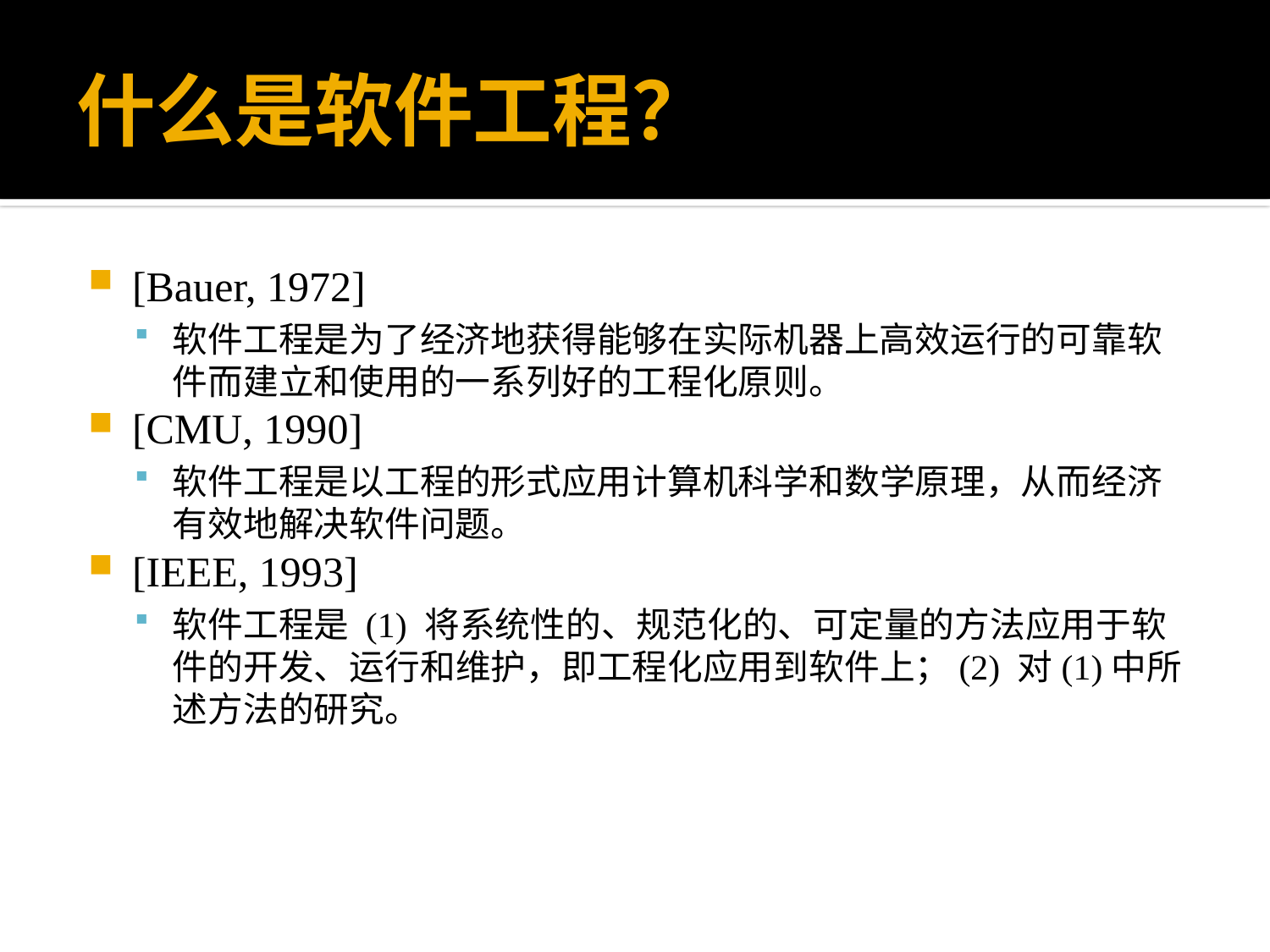

# 什么是软件工程？
[Bauer, 1972]
软件工程是为了经济地获得能够在实际机器上高效运行的可靠软件而建立和使用的一系列好的工程化原则。
[CMU, 1990]
软件工程是以工程的形式应用计算机科学和数学原理，从而经济有效地解决软件问题。
[IEEE, 1993]
软件工程是 (1) 将系统性的、规范化的、可定量的方法应用于软件的开发、运行和维护，即工程化应用到软件上；(2) 对(1)中所述方法的研究。